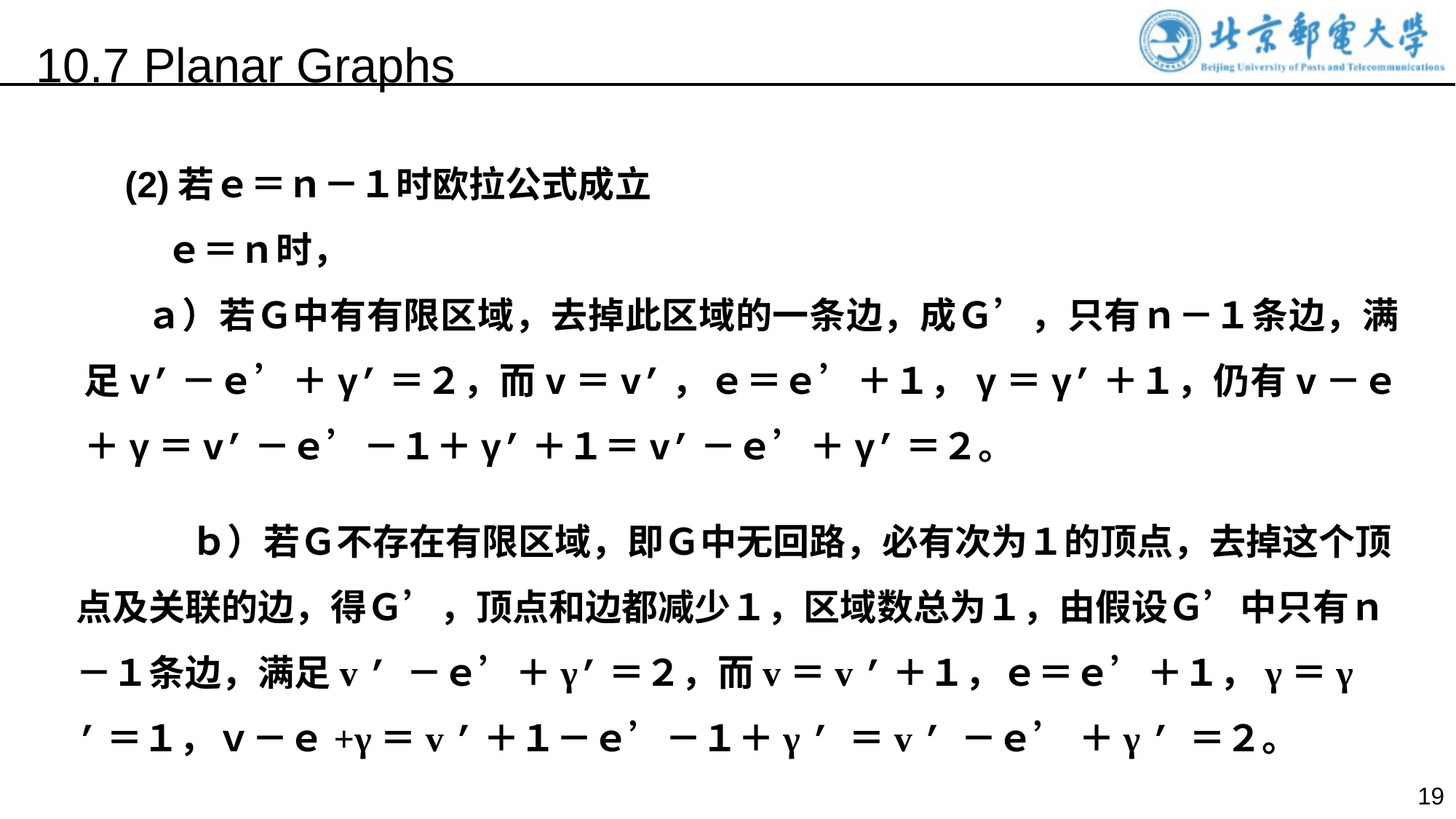

10.7 Planar Graphs
    (2)若ｅ＝ｎ－１时欧拉公式成立
         ｅ＝ｎ时，
      ａ）若Ｇ中有有限区域，去掉此区域的一条边，成Ｇ’，只有ｎ－１条边，满足v’－ｅ’＋γ’＝２，而v＝v’，ｅ＝ｅ’＋１，γ＝γ’＋１，仍有v－ｅ＋γ＝v’－ｅ’－１＋γ’＋１＝v’－ｅ’＋γ’＝２。
             ｂ）若Ｇ不存在有限区域，即Ｇ中无回路，必有次为１的顶点，去掉这个顶点及关联的边，得Ｇ’，顶点和边都减少１，区域数总为１，由假设Ｇ’中只有ｎ－１条边，满足v ’ －ｅ’＋γ’＝２，而v＝v ’＋１，ｅ＝ｅ’＋１，γ＝γ ’＝１，ｖ－ｅ+γ＝v ’＋１－ｅ’－１＋γ ’ ＝v ’ －ｅ’ ＋γ ’ ＝２。